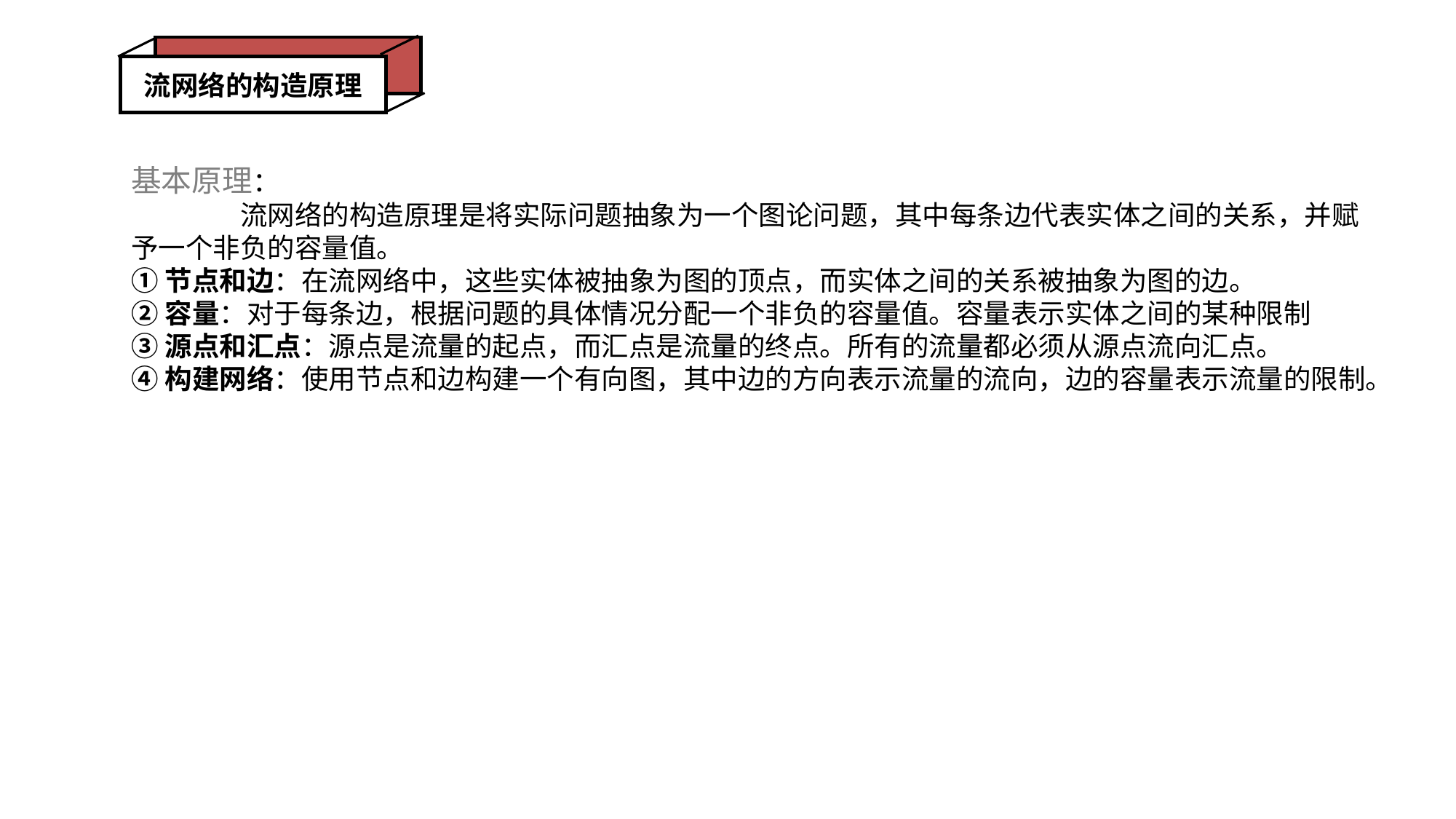

流网络的构造原理
基本原理：
  	流网络的构造原理是将实际问题抽象为一个图论问题，其中每条边代表实体之间的关系，并赋予一个非负的容量值。
①节点和边：在流网络中，这些实体被抽象为图的顶点，而实体之间的关系被抽象为图的边。
②容量：对于每条边，根据问题的具体情况分配一个非负的容量值。容量表示实体之间的某种限制
③源点和汇点：源点是流量的起点，而汇点是流量的终点。所有的流量都必须从源点流向汇点。
④构建网络：使用节点和边构建一个有向图，其中边的方向表示流量的流向，边的容量表示流量的限制。